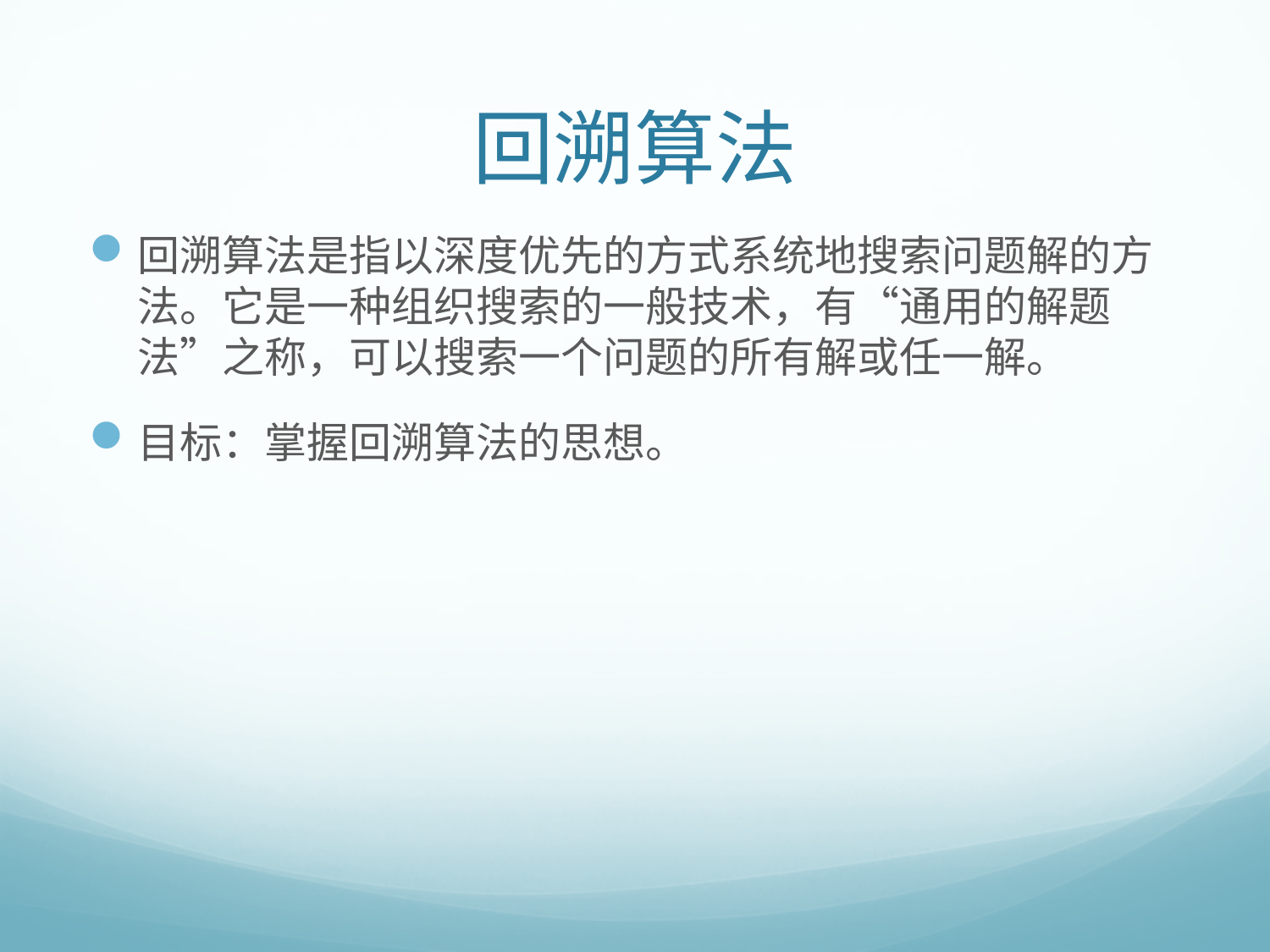

# 回溯算法
回溯算法是指以深度优先的方式系统地搜索问题解的方法。它是一种组织搜索的一般技术，有“通用的解题法”之称，可以搜索一个问题的所有解或任一解。
目标：掌握回溯算法的思想。